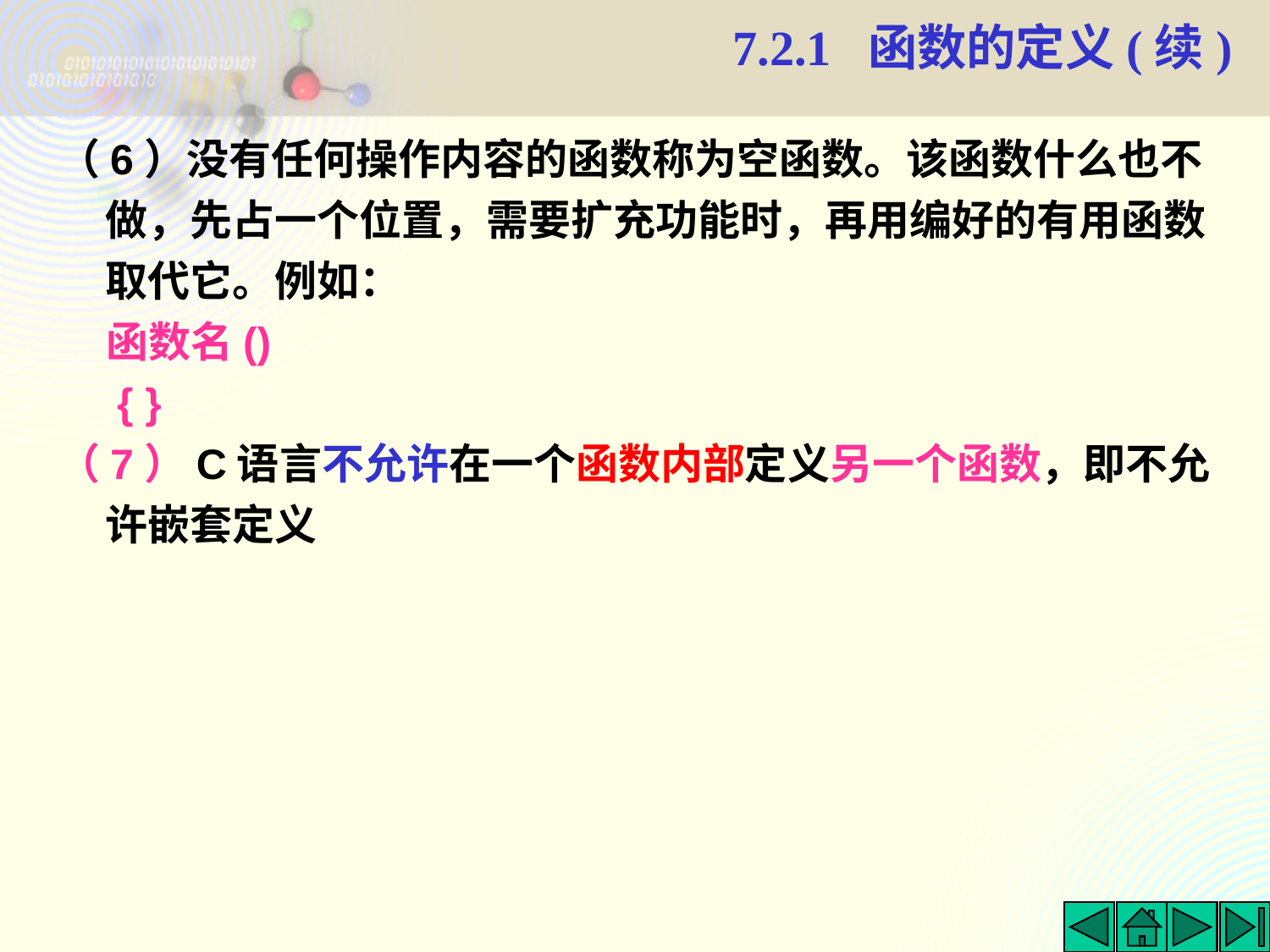

# 7.2.1  函数的定义(续)
（6）没有任何操作内容的函数称为空函数。该函数什么也不做，先占一个位置，需要扩充功能时，再用编好的有用函数取代它。例如：
    函数名()
     { }
（7）C语言不允许在一个函数内部定义另一个函数，即不允许嵌套定义